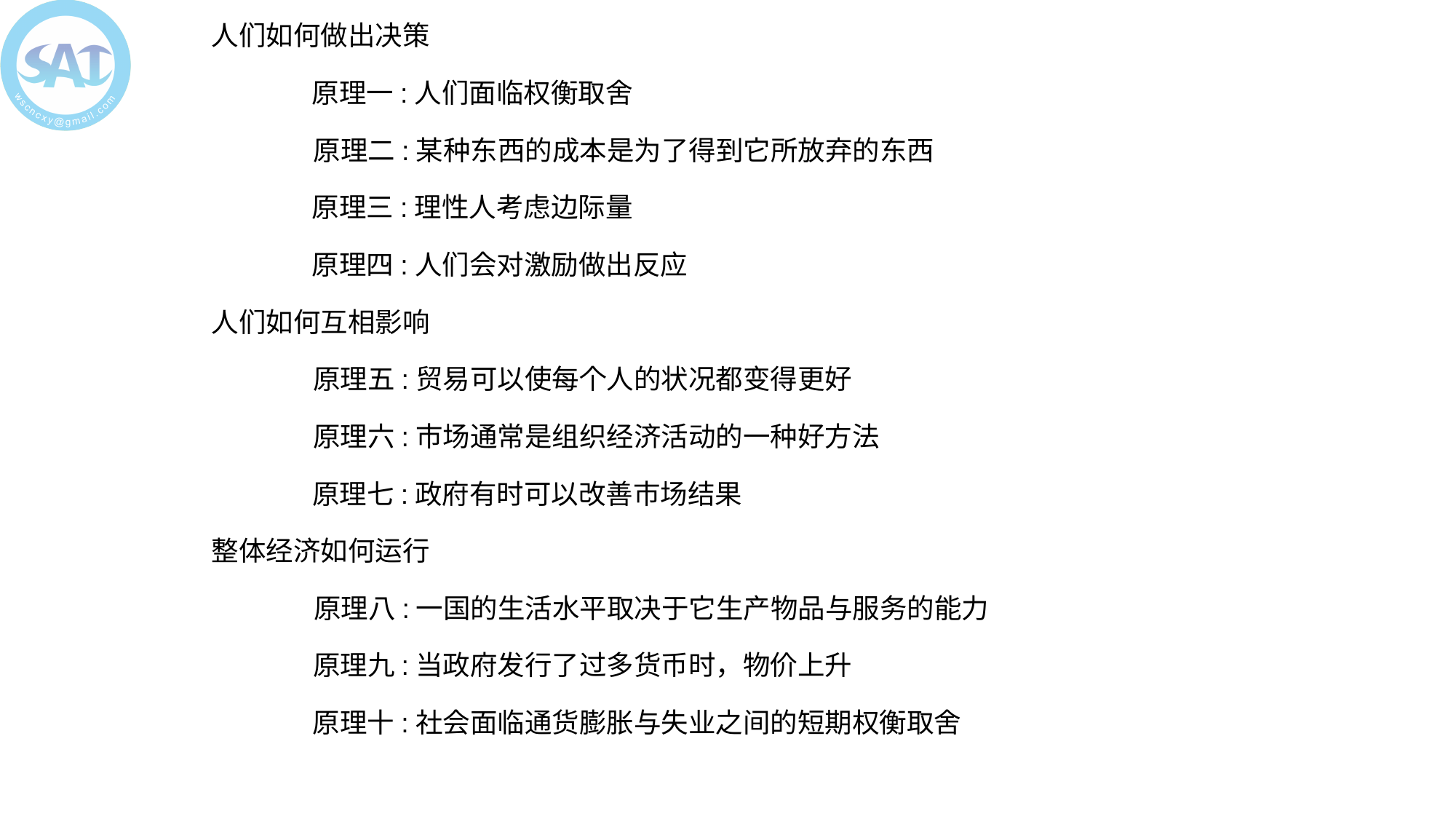

人们如何做出决策
原理一:人们面临权衡取舍
原理二:某种东西的成本是为了得到它所放弃的东西
原理三:理性人考虑边际量
原理四:人们会对激励做出反应
人们如何互相影响
原理五:贸易可以使每个人的状况都变得更好
原理六:市场通常是组织经济活动的一种好方法
原理七:政府有时可以改善市场结果
整体经济如何运行
原理八:一国的生活水平取决于它生产物品与服务的能力
原理九:当政府发行了过多货币时，物价上升
原理十:社会面临通货膨胀与失业之间的短期权衡取舍